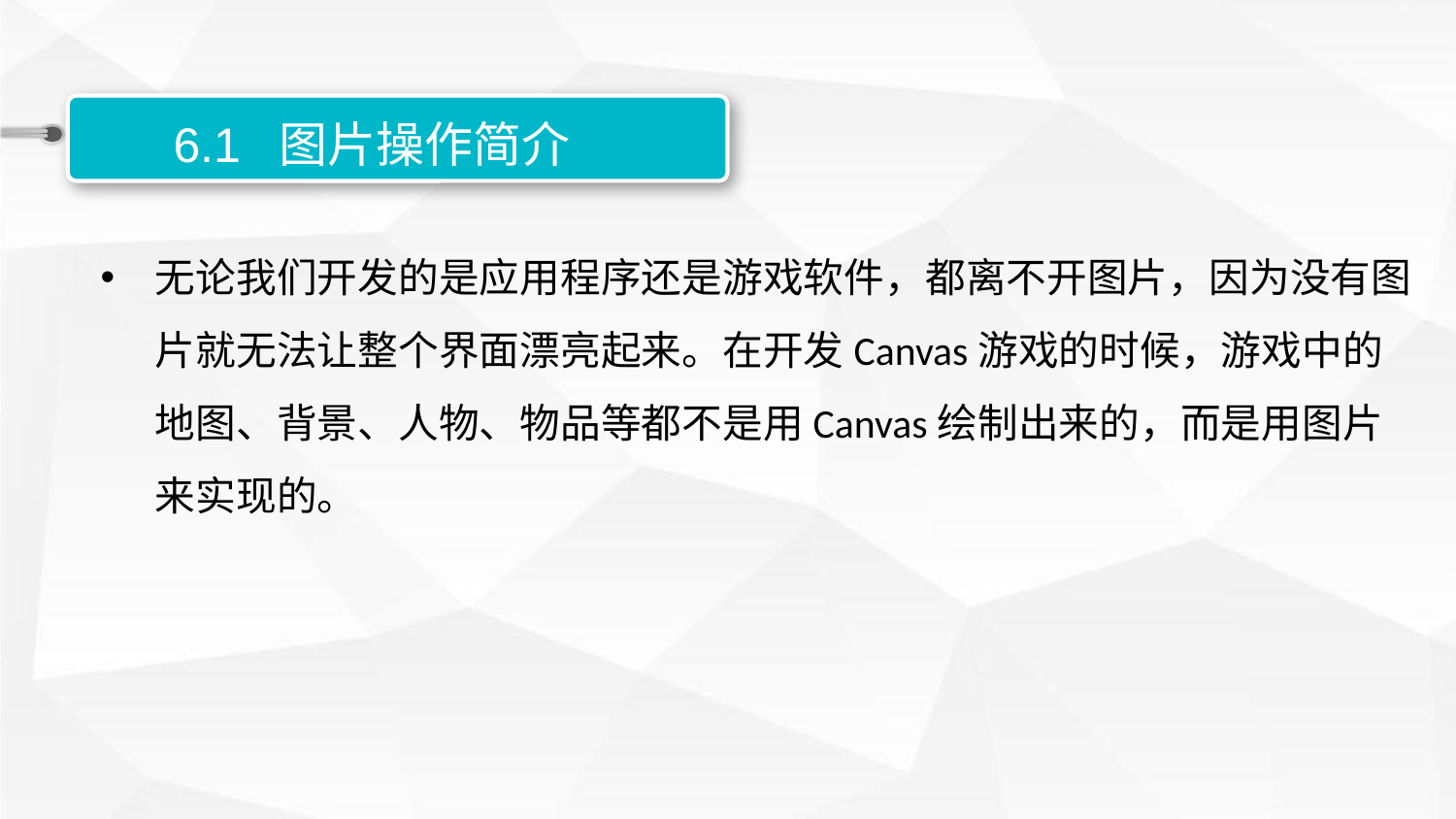

6.1  图片操作简介

无论我们开发的是应用程序还是游戏软件，都离不开图片，因为没有图片就无法让整个界面漂亮起来。在开发Canvas游戏的时候，游戏中的地图、背景、人物、物品等都不是用Canvas绘制出来的，而是用图片来实现的。